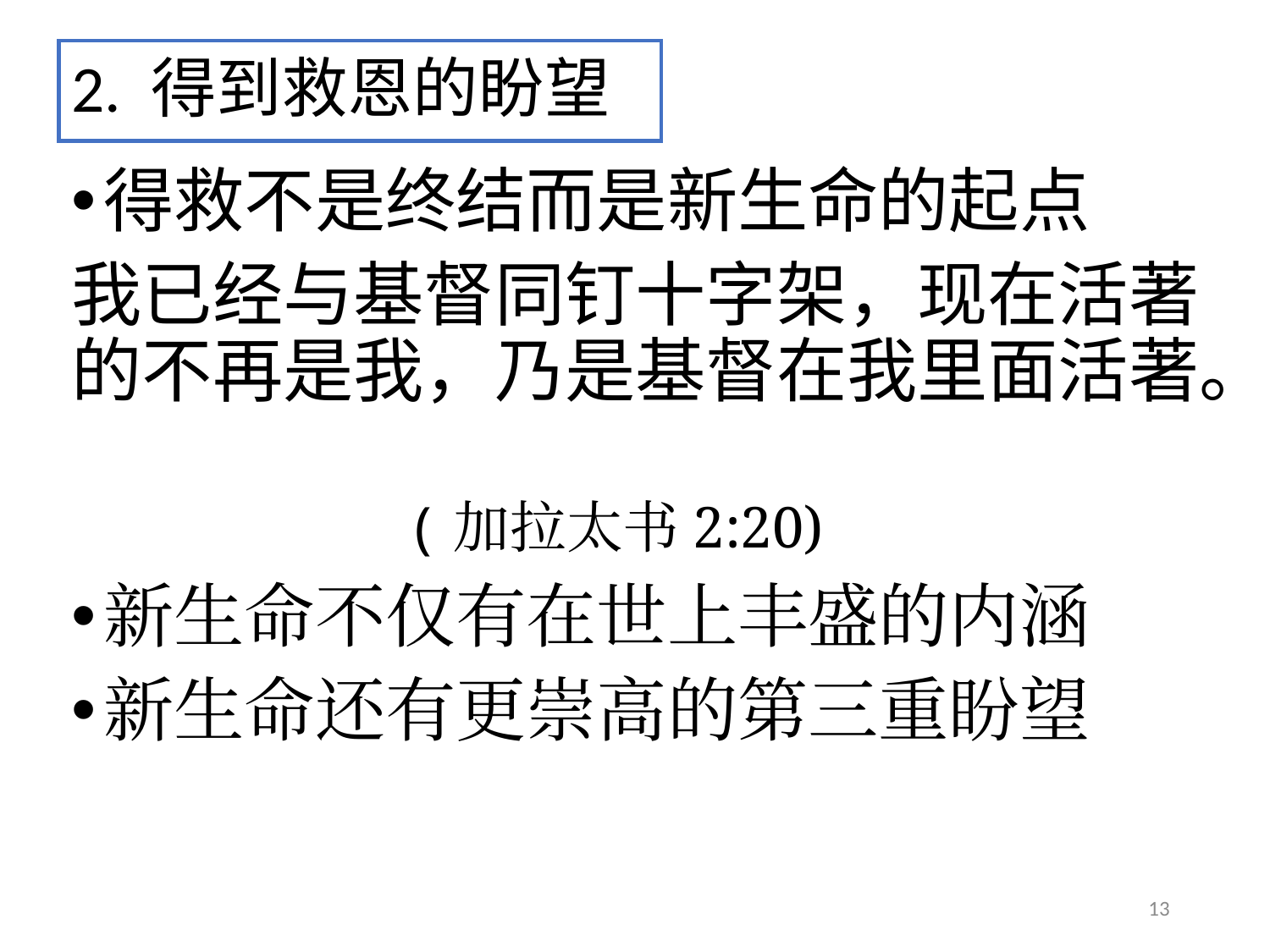

# 2. 得到救恩的盼望
得救不是终结而是新生命的起点
我已经与基督同钉十字架，现在活著的不再是我，乃是基督在我里面活著。
                    (加拉太书2:20)
新生命不仅有在世上丰盛的内涵
新生命还有更崇高的第三重盼望
13